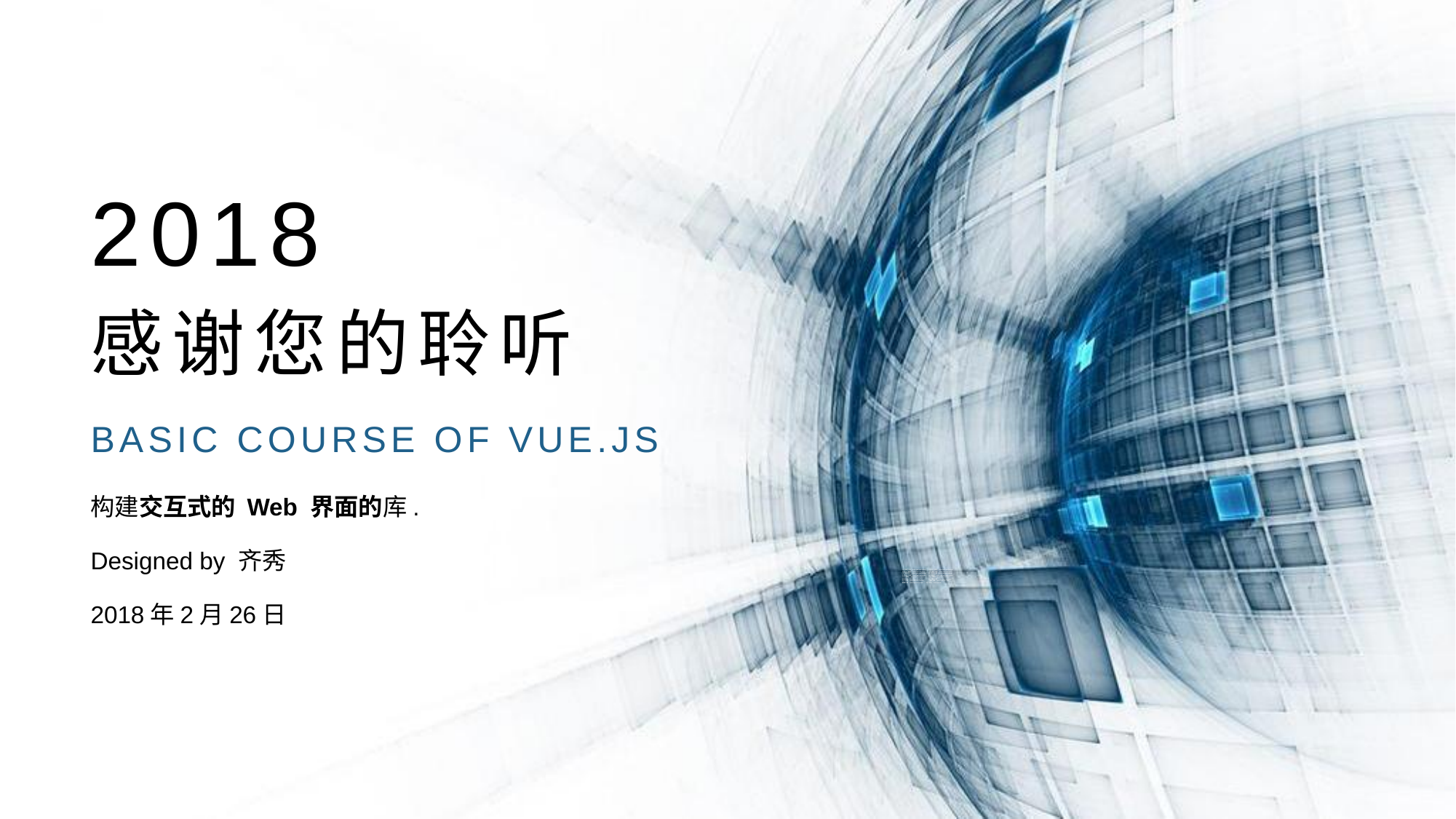

2018
感谢您的聆听
BASIC COURSE OF VUE.JS
构建交互式的 Web 界面的库.
Designed by 齐秀
2018年2月26日